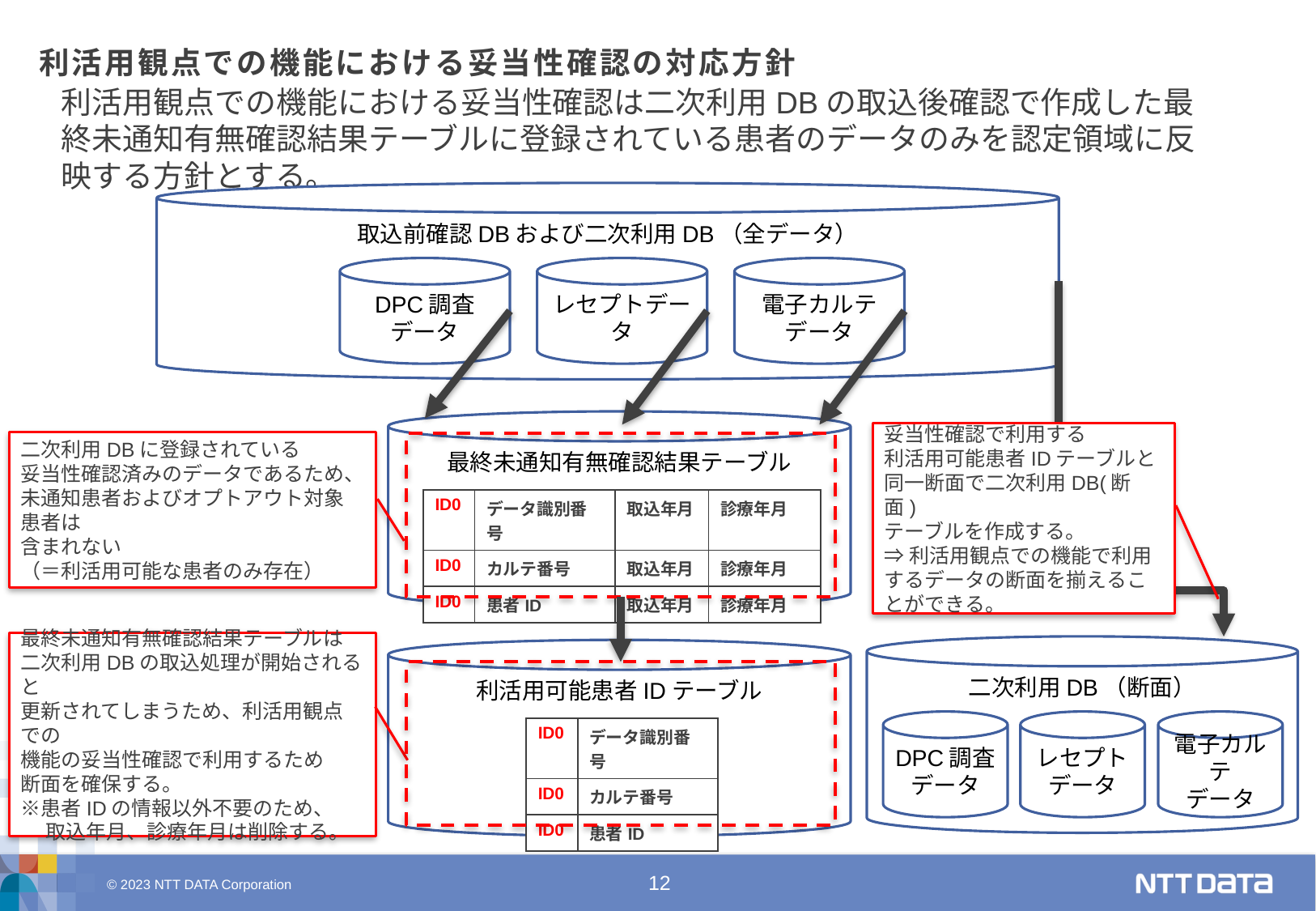

# 利活用観点での機能における妥当性確認の対応方針
利活用観点での機能における妥当性確認は二次利用DBの取込後確認で作成した最終未通知有無確認結果テーブルに登録されている患者のデータのみを認定領域に反映する方針とする。
取込前確認DBおよび二次利用DB（全データ）

DPC調査
データ
レセプトデータ
電子カルテ
データ
最終未通知有無確認結果テーブル

妥当性確認で利用する
利活用可能患者IDテーブルと
同一断面で二次利用DB(断面)
テーブルを作成する。
⇒利活用観点での機能で利用するデータの断面を揃えることができる。
二次利用DBに登録されている
妥当性確認済みのデータであるため、
未通知患者およびオプトアウト対象患者は
含まれない
（＝利活用可能な患者のみ存在）

| ID0 | データ識別番号 | 取込年月 | 診療年月 |
| --- | --- | --- | --- |
| ID0 | カルテ番号 | 取込年月 | 診療年月 |
| ID0 | 患者ID | 取込年月 | 診療年月 |
最終未通知有無確認結果テーブルは
二次利用DBの取込処理が開始されると
更新されてしまうため、利活用観点での
機能の妥当性確認で利用するため
断面を確保する。
※患者IDの情報以外不要のため、
　 取込年月、診療年月は削除する。
二次利用DB（断面）

DPC調査
データ
レセプト
データ
電子カルテ
データ
利活用可能患者IDテーブル

| ID0 | データ識別番号 |
| --- | --- |
| ID0 | カルテ番号 |
| ID0 | 患者ID |